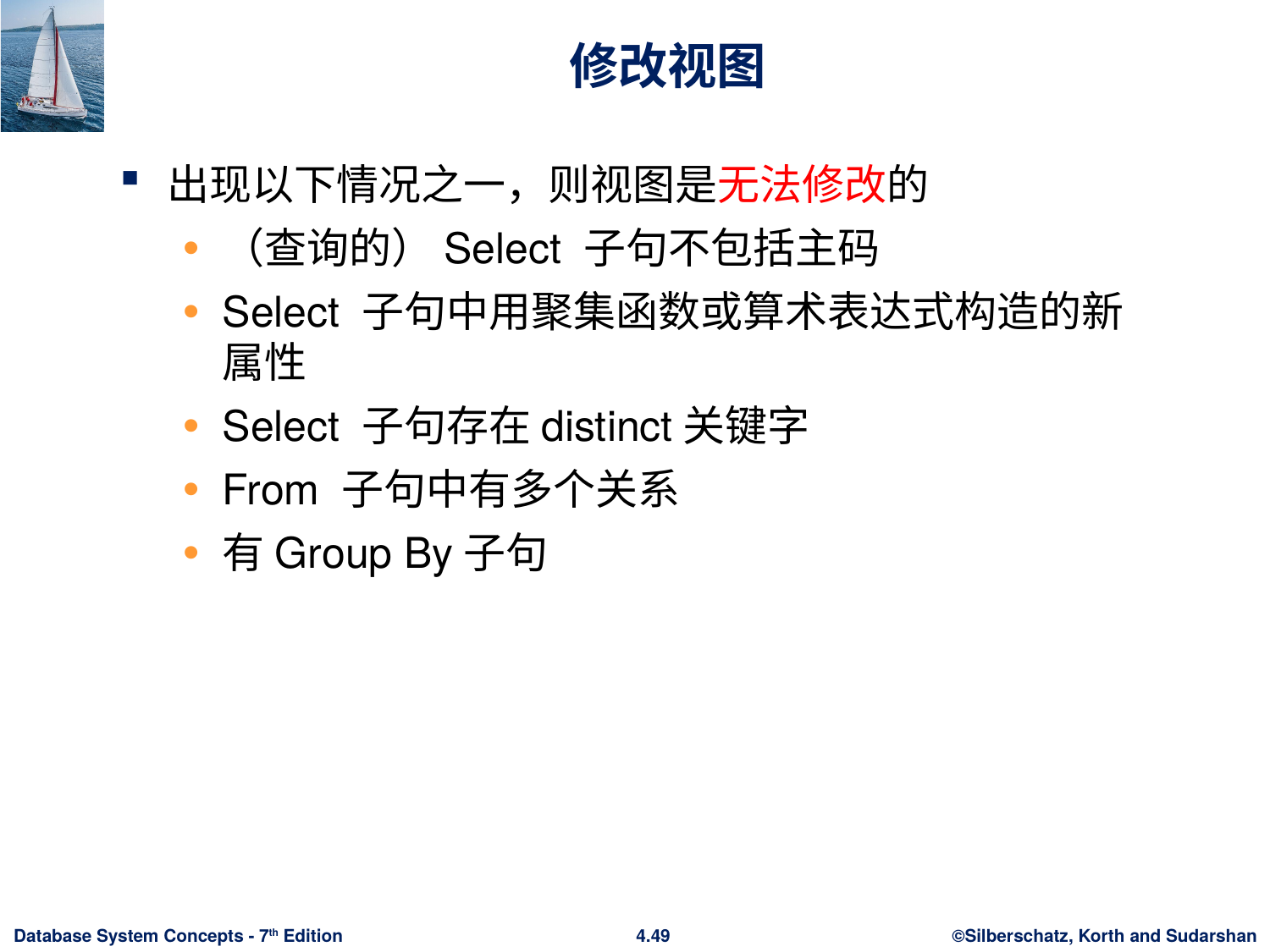

# 修改视图
出现以下情况之一，则视图是无法修改的
（查询的）Select 子句不包括主码
Select 子句中用聚集函数或算术表达式构造的新属性
Select 子句存在distinct关键字
From 子句中有多个关系
有Group By子句